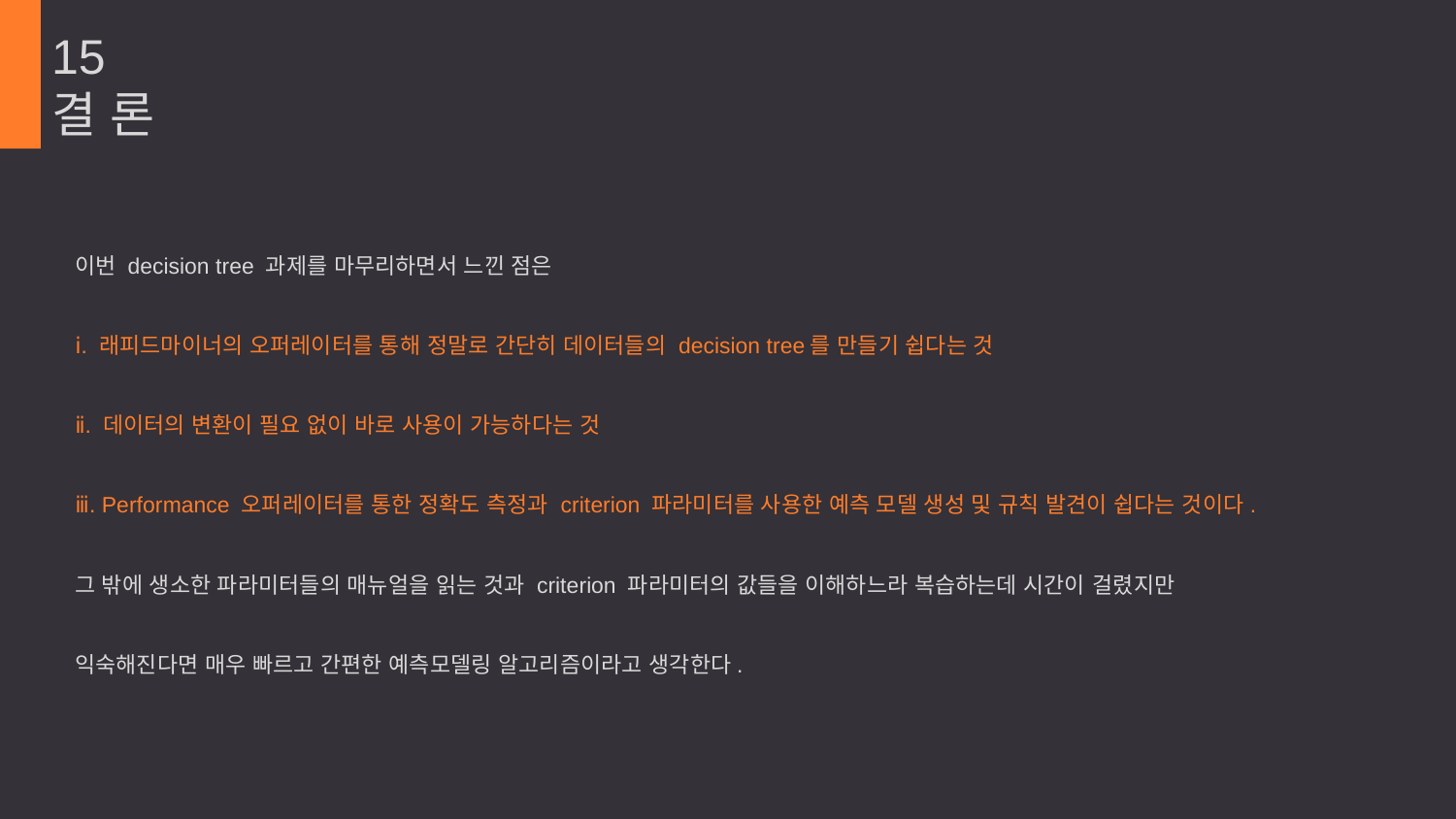

15
결 론

이번 decision tree 과제를 마무리하면서 느낀 점은

ⅰ. 래피드마이너의 오퍼레이터를 통해 정말로 간단히 데이터들의 decision tree를 만들기 쉽다는 것

ⅱ. 데이터의 변환이 필요 없이 바로 사용이 가능하다는 것

ⅲ. Performance 오퍼레이터를 통한 정확도 측정과 criterion 파라미터를 사용한 예측 모델 생성 및 규칙 발견이 쉽다는 것이다.

그 밖에 생소한 파라미터들의 매뉴얼을 읽는 것과 criterion 파라미터의 값들을 이해하느라 복습하는데 시간이 걸렸지만

익숙해진다면 매우 빠르고 간편한 예측모델링 알고리즘이라고 생각한다.